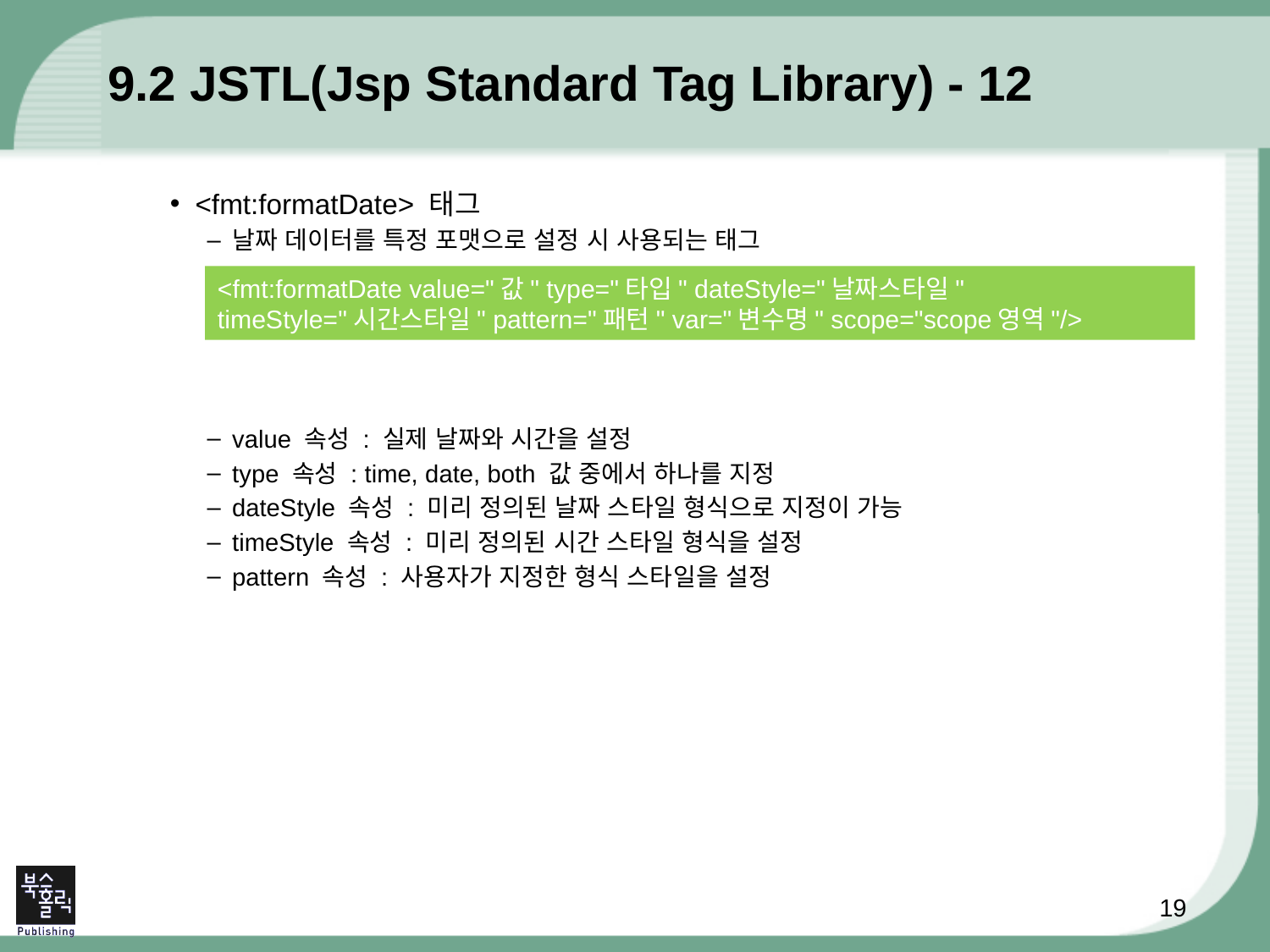

# 9.2 JSTL(Jsp Standard Tag Library) - 12
<fmt:formatDate> 태그
날짜 데이터를 특정 포맷으로 설정 시 사용되는 태그

value 속성 : 실제 날짜와 시간을 설정
type 속성 : time, date, both 값 중에서 하나를 지정
dateStyle 속성 : 미리 정의된 날짜 스타일 형식으로 지정이 가능
timeStyle 속성 : 미리 정의된 시간 스타일 형식을 설정
pattern 속성 : 사용자가 지정한 형식 스타일을 설정
<fmt:formatDate value="값" type="타입" dateStyle="날짜스타일"
timeStyle="시간스타일" pattern="패턴" var="변수명" scope="scope영역"/>
19